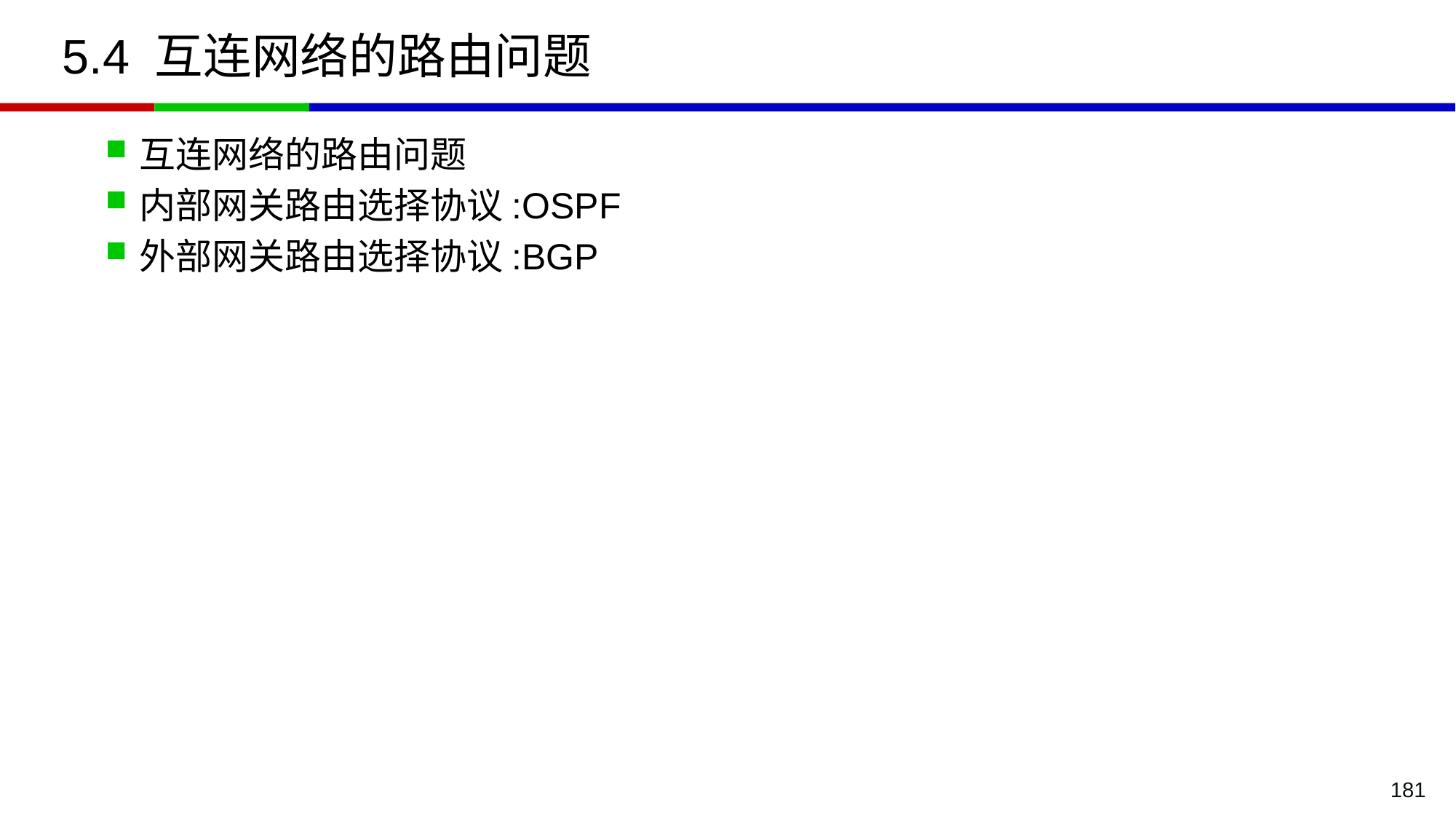

# 5.4 互连网络的路由问题
互连网络的路由问题
内部网关路由选择协议:OSPF
外部网关路由选择协议:BGP
181